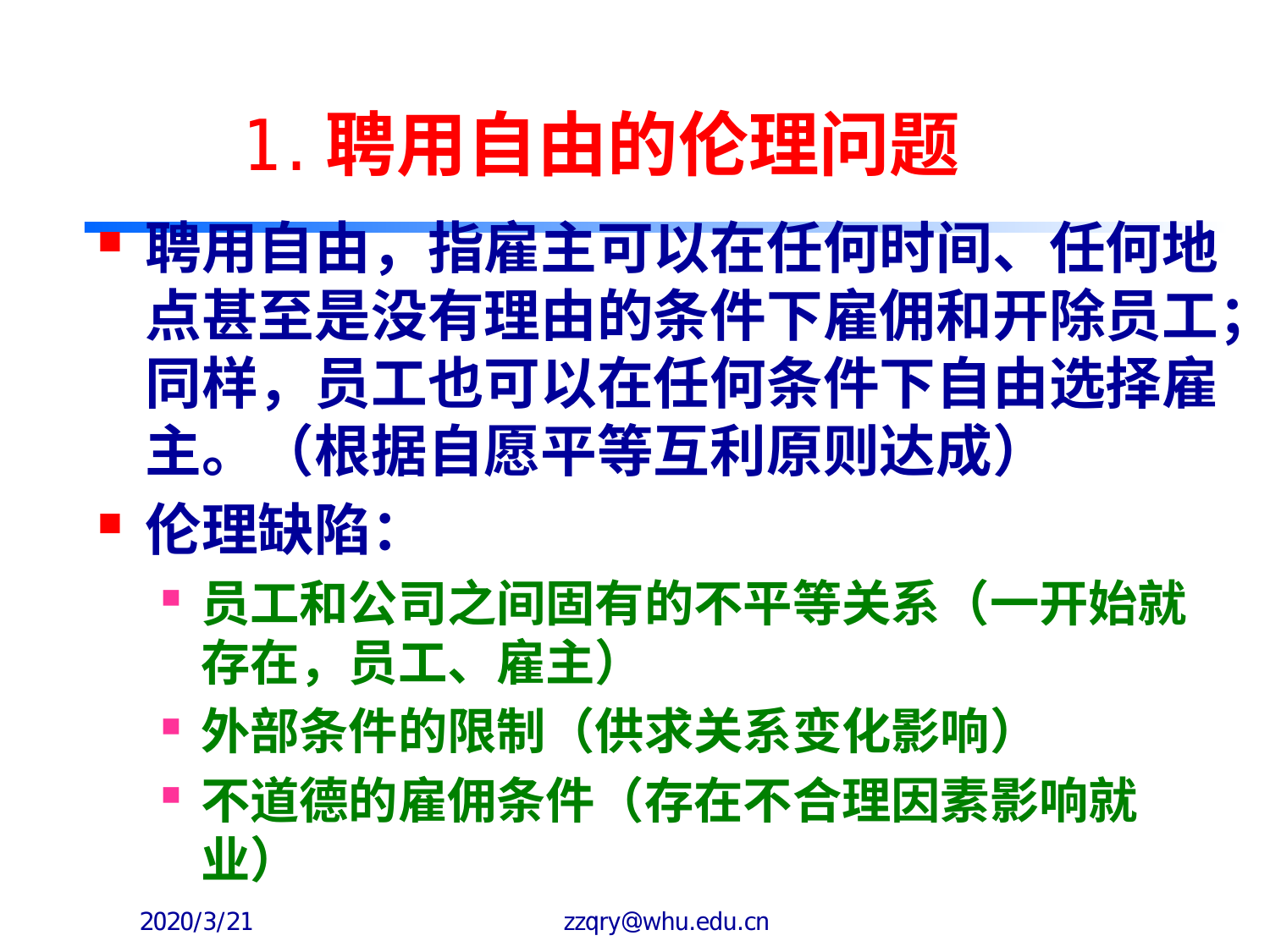

# 1.聘用自由的伦理问题
聘用自由，指雇主可以在任何时间、任何地点甚至是没有理由的条件下雇佣和开除员工；同样，员工也可以在任何条件下自由选择雇主。（根据自愿平等互利原则达成）
伦理缺陷：
员工和公司之间固有的不平等关系（一开始就存在，员工、雇主）
外部条件的限制（供求关系变化影响）
不道德的雇佣条件（存在不合理因素影响就业）
2020/3/21
zzqry@whu.edu.cn